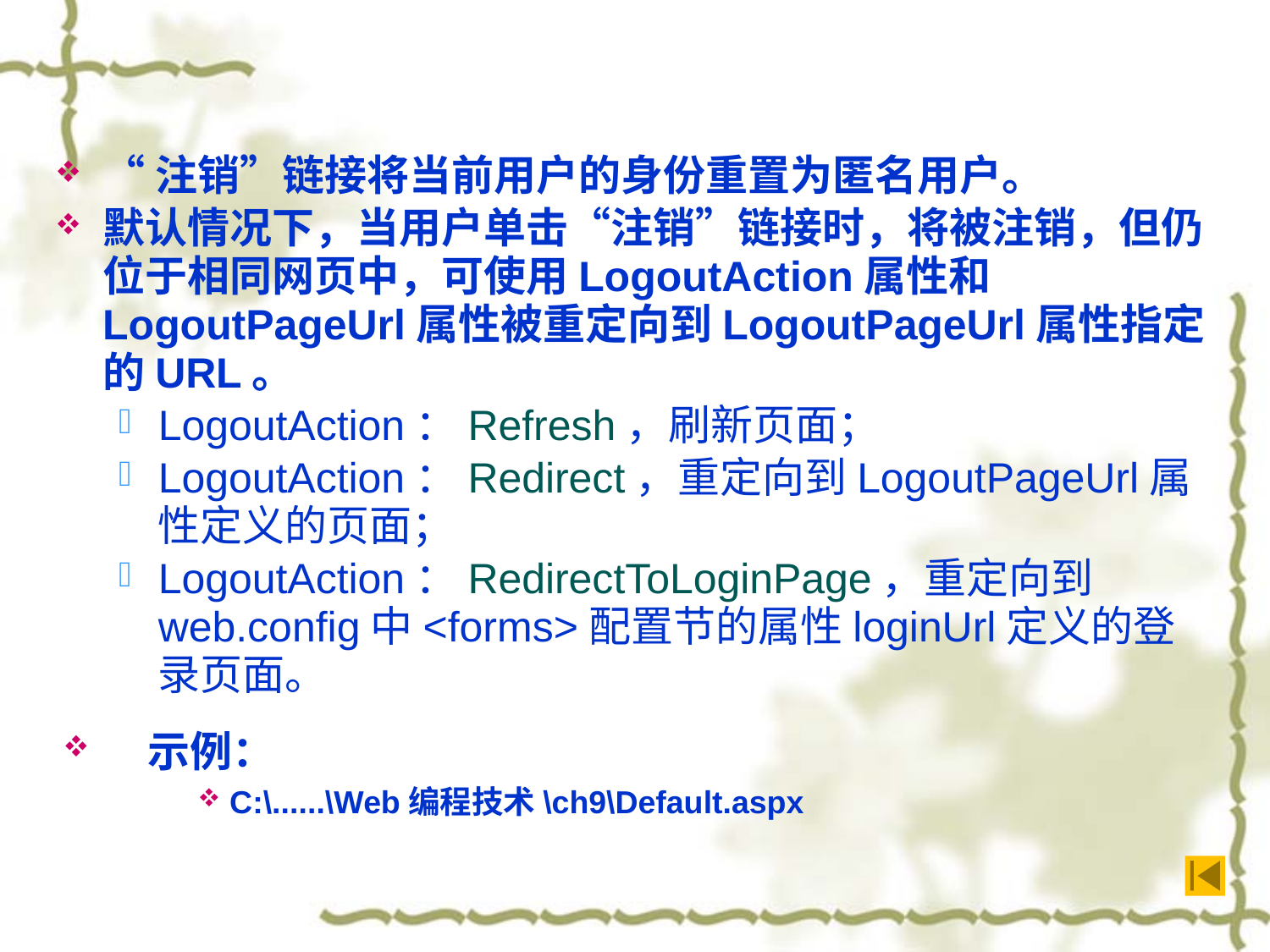

“注销”链接将当前用户的身份重置为匿名用户。
默认情况下，当用户单击“注销”链接时，将被注销，但仍位于相同网页中，可使用LogoutAction属性和LogoutPageUrl属性被重定向到LogoutPageUrl属性指定的URL。
LogoutAction：Refresh，刷新页面；
LogoutAction：Redirect，重定向到LogoutPageUrl属性定义的页面；
LogoutAction：RedirectToLoginPage，重定向到web.config中<forms>配置节的属性loginUrl定义的登录页面。
示例：
C:\......\Web编程技术\ch9\Default.aspx